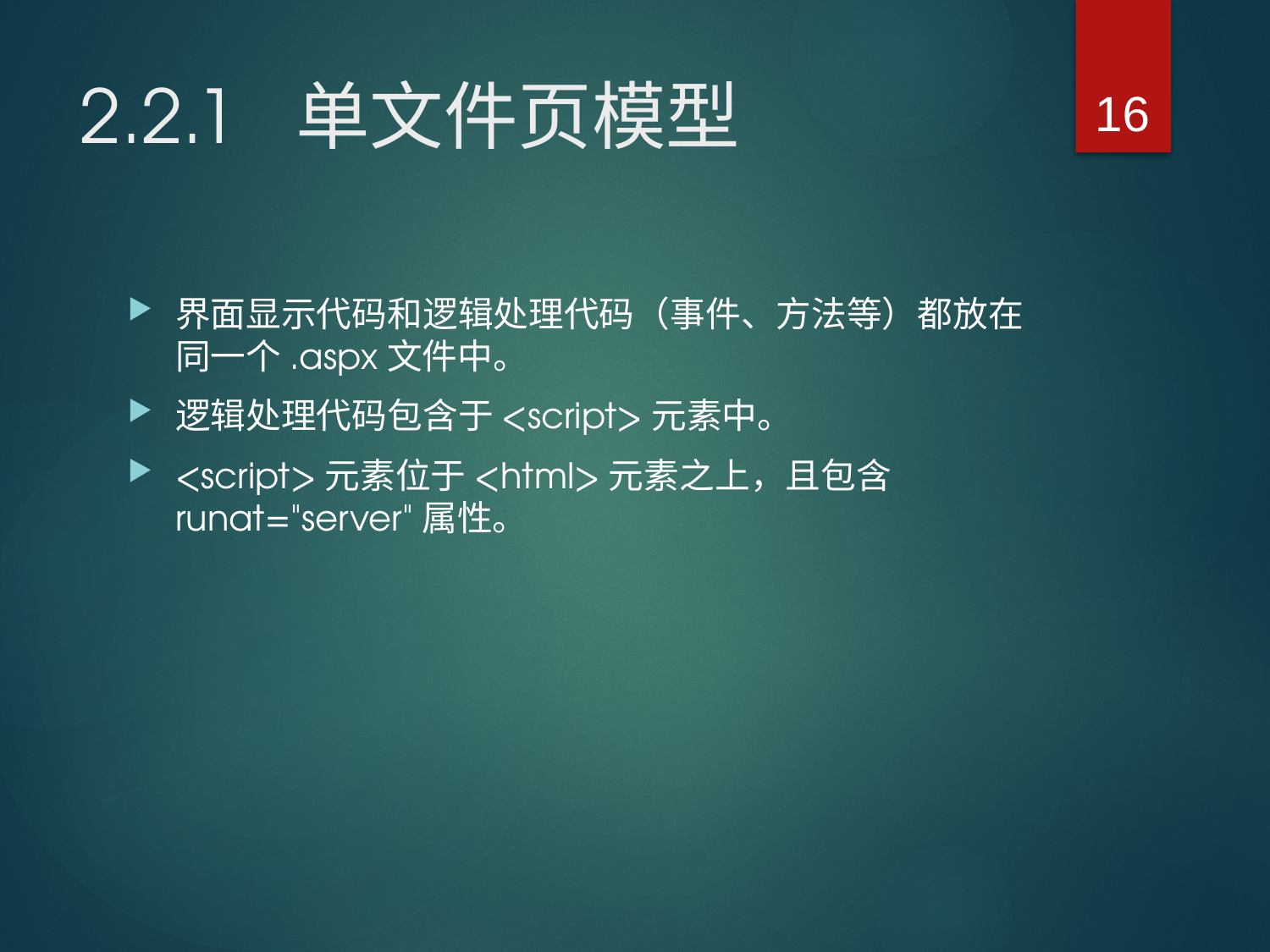

16
# 2.2.1  单文件页模型
界面显示代码和逻辑处理代码（事件、方法等）都放在同一个.aspx文件中。
逻辑处理代码包含于<script>元素中。
<script>元素位于<html>元素之上，且包含runat="server"属性。